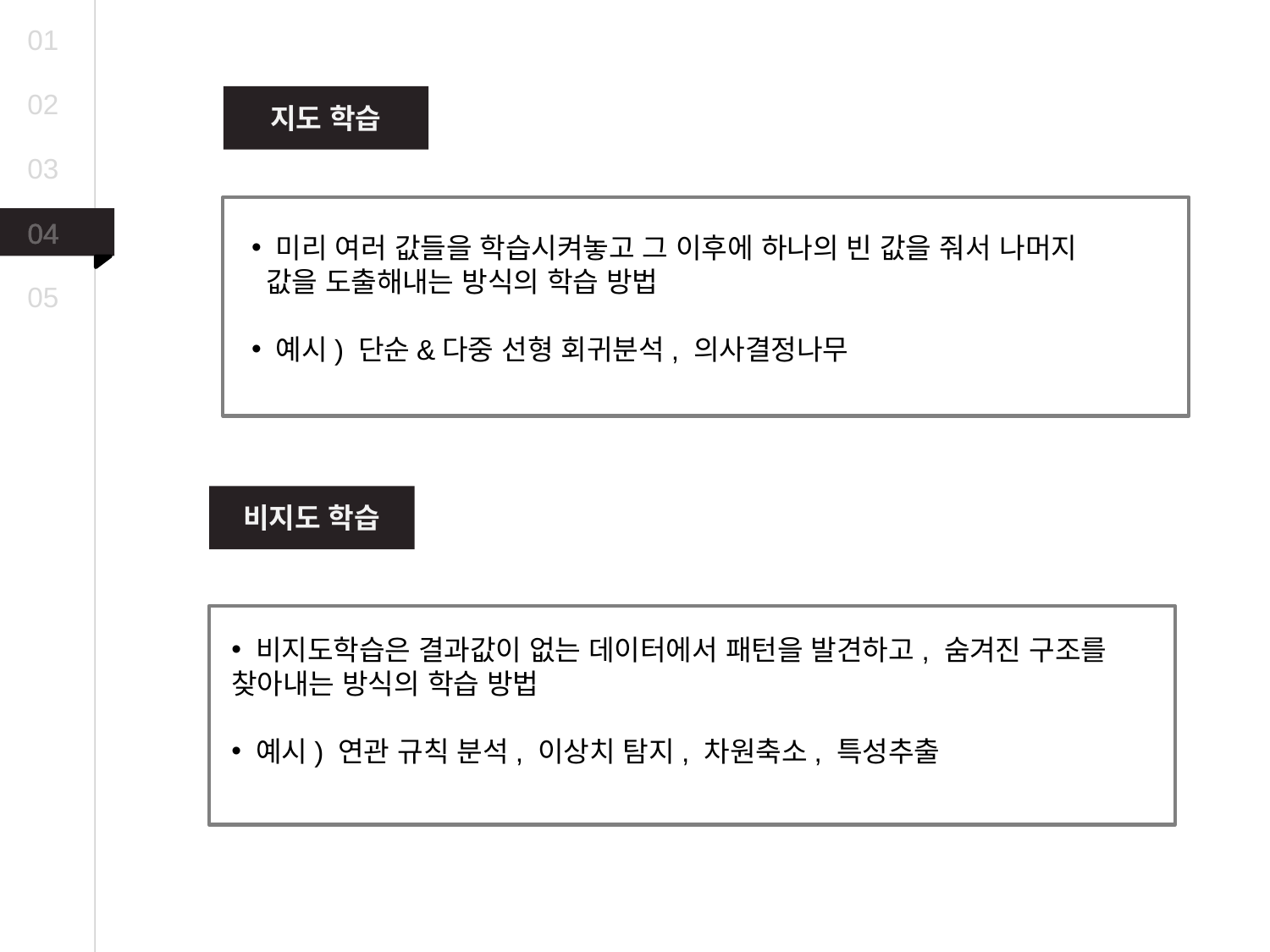

01
02

지도 학습
03

04
 미리 여러 값들을 학습시켜놓고 그 이후에 하나의 빈 값을 줘서 나머지
 값을 도출해내는 방식의 학습 방법

 예시) 단순&다중 선형 회귀분석, 의사결정나무

05

비지도 학습

 비지도학습은 결과값이 없는 데이터에서 패턴을 발견하고, 숨겨진 구조를 찾아내는 방식의 학습 방법

 예시) 연관 규칙 분석, 이상치 탐지, 차원축소, 특성추출